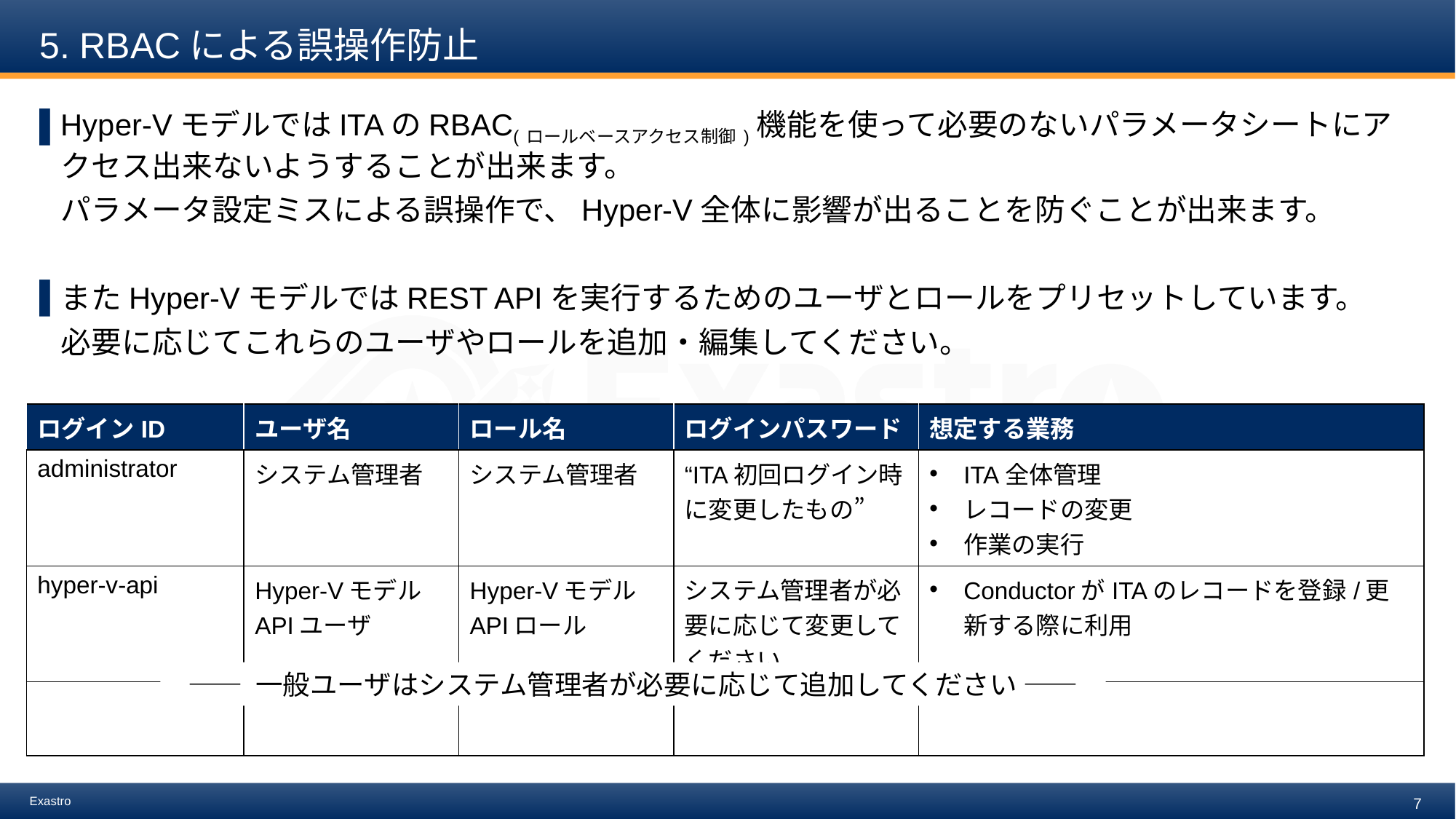

# 5. RBACによる誤操作防止
Hyper-VモデルではITAのRBAC(ロールベースアクセス制御)機能を使って必要のないパラメータシートにアクセス出来ないようすることが出来ます。
パラメータ設定ミスによる誤操作で、Hyper-V全体に影響が出ることを防ぐことが出来ます。

またHyper-VモデルではREST APIを実行するためのユーザとロールをプリセットしています。
必要に応じてこれらのユーザやロールを追加・編集してください。
| ログインID | ユーザ名 | ロール名 | ログインパスワード | 想定する業務 |
| --- | --- | --- | --- | --- |
| administrator | システム管理者 | システム管理者 | “ITA初回ログイン時に変更したもの” | ITA全体管理 レコードの変更 作業の実行 |
| hyper-v-api | Hyper-VモデルAPIユーザ | Hyper-VモデルAPIロール | システム管理者が必要に応じて変更してください | ConductorがITAのレコードを登録/更新する際に利用 |
|  |  |  |  |  |
―― 一般ユーザはシステム管理者が必要に応じて追加してください ――